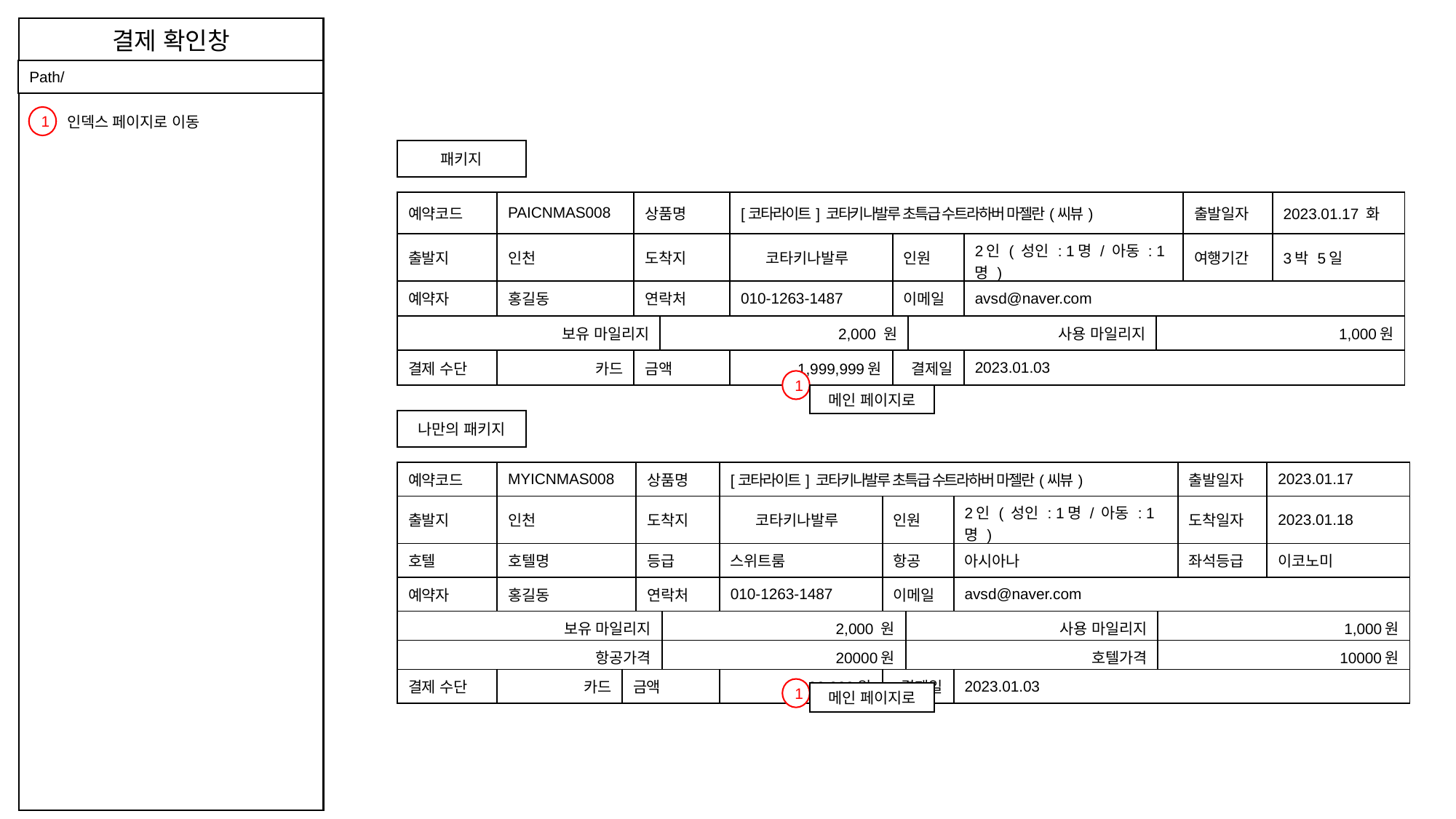

결제 확인창
Path/

1
인덱스 페이지로 이동
패키지
| 예약코드 | PAICNMAS008 | 상품명 |  | [코타라이트] 코타키나발루 초특급 수트라하버 마젤란(씨뷰) |  |  |  |  | 출발일자 | 2023.01.17 화 |
| --- | --- | --- | --- | --- | --- | --- | --- | --- | --- | --- |
| 출발지 | 인천 | 도착지 |  | 코타키나발루 | 인원 |  | 2인 ( 성인 : 1명 / 아동 : 1명 ) |  | 여행기간 | 3박 5일 |
| 예약자 | 홍길동 | 연락처 |  | 010-1263-1487 | 이메일 |  | avsd@naver.com |  |  |  |
| 보유 마일리지 |  |  | 2,000 원 |  |  | 사용 마일리지 |  | 1,000원 |  |  |
| 결제 수단 | 카드 | 금액 |  | 1,999,999원 | 결제일 |  | 2023.01.03 |  |  |  |
comment
1
메인 페이지로

나만의 패키지
| 예약코드 | MYICNMAS008 |  | 상품명 |  | [코타라이트] 코타키나발루 초특급 수트라하버 마젤란(씨뷰) |  |  |  |  | 출발일자 | 2023.01.17 |
| --- | --- | --- | --- | --- | --- | --- | --- | --- | --- | --- | --- |
| 출발지 | 인천 |  | 도착지 |  | 코타키나발루 | 인원 |  | 2인 ( 성인 : 1명 / 아동 : 1명 ) |  | 도착일자 | 2023.01.18 |
| 호텔 | 호텔명 |  | 등급 |  | 스위트룸 | 항공 |  | 아시아나 |  | 좌석등급 | 이코노미 |
| 예약자 | 홍길동 |  | 연락처 |  | 010-1263-1487 | 이메일 |  | avsd@naver.com |  |  |  |
| 보유 마일리지 |  |  |  | 2,000 원 |  |  | 사용 마일리지 |  | 1,000원 |  |  |
| 항공가격 |  |  |  | 20000원 |  |  | 호텔가격 |  | 10000원 |  |  |
| 결제 수단 | 카드 | 금액 |  |  | 1,999,999원 | 결제일 |  | 2023.01.03 |  |  |  |
1
메인 페이지로